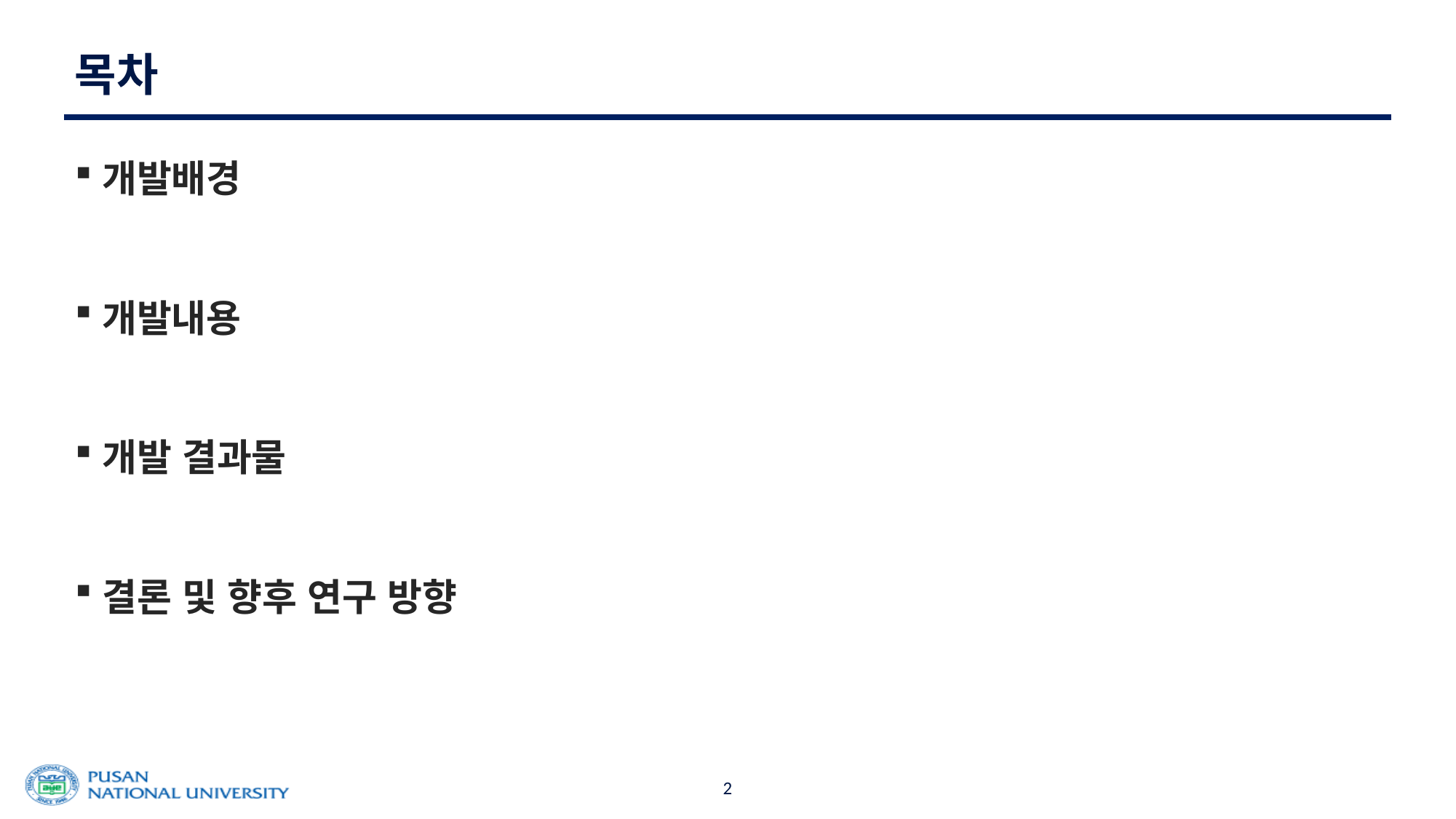

# 목차
개발배경

개발내용

개발 결과물

결론 및 향후 연구 방향

2